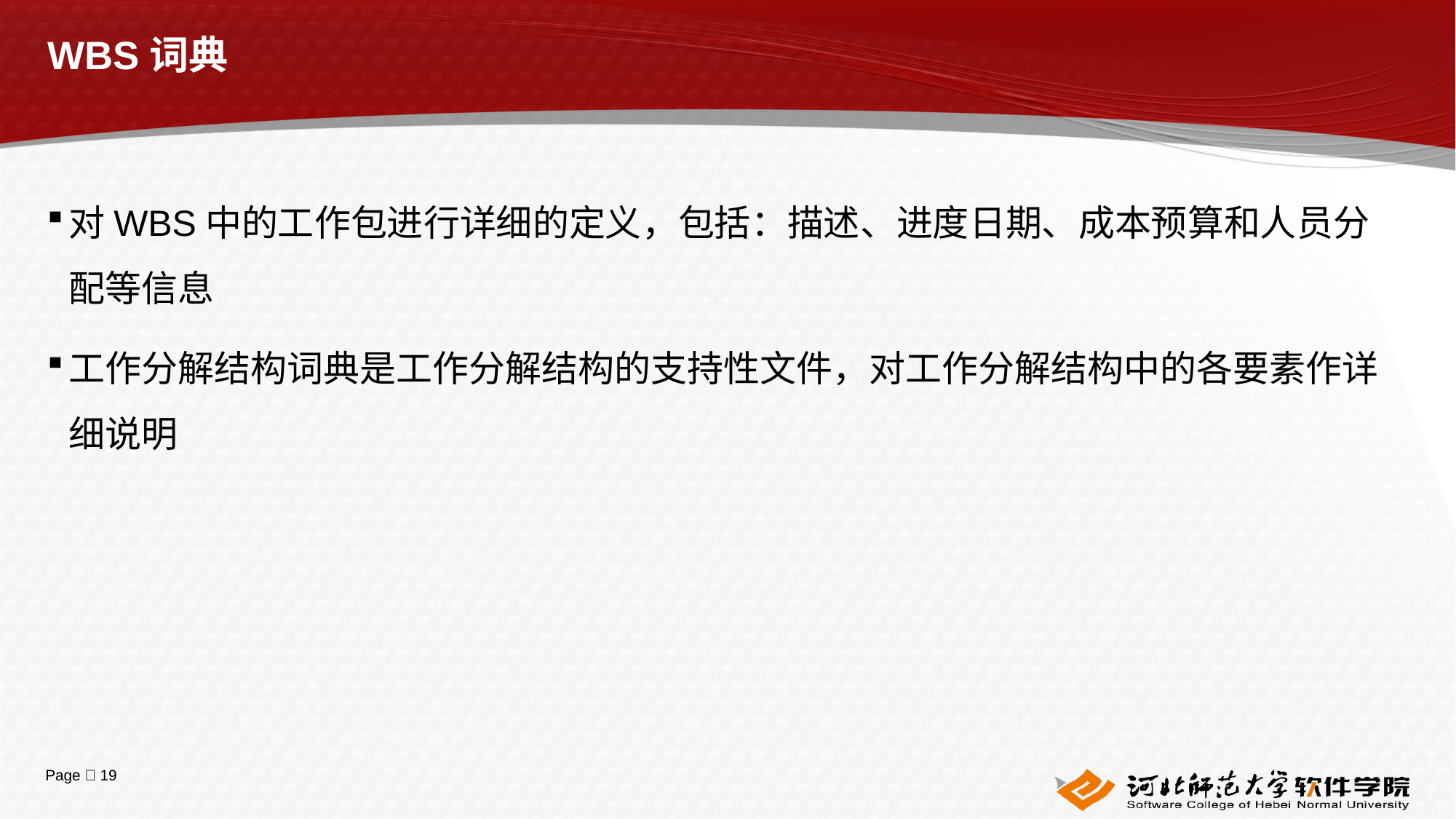

# WBS词典
对WBS中的工作包进行详细的定义，包括：描述、进度日期、成本预算和人员分配等信息
工作分解结构词典是工作分解结构的支持性文件，对工作分解结构中的各要素作详细说明